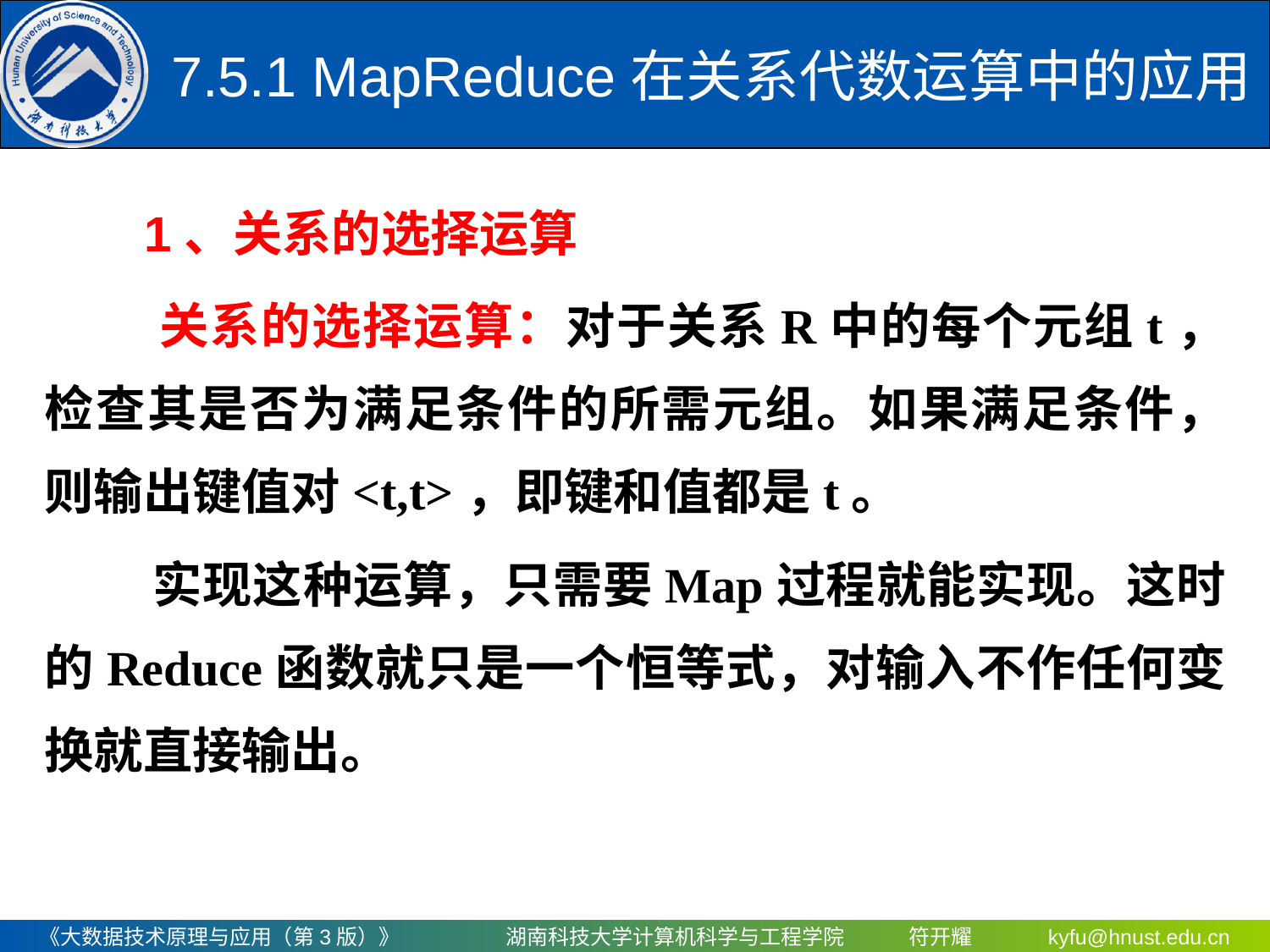

7.5.1 MapReduce在关系代数运算中的应用
        1、关系的选择运算
        关系的选择运算：对于关系R中的每个元组t，检查其是否为满足条件的所需元组。如果满足条件，则输出键值对<t,t>，即键和值都是t。
        实现这种运算，只需要Map过程就能实现。这时的Reduce函数就只是一个恒等式，对输入不作任何变换就直接输出。